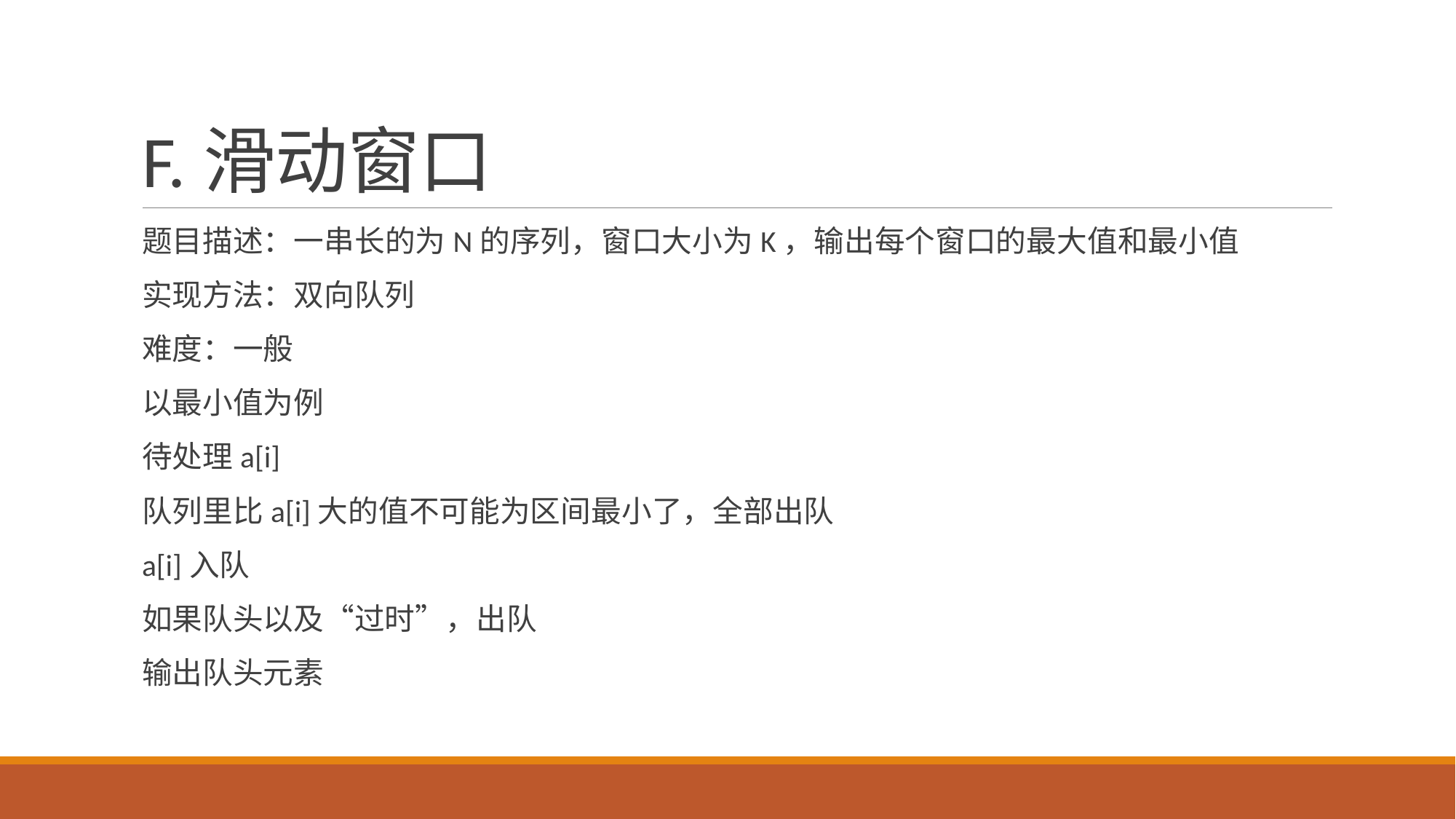

# F.滑动窗口
题目描述：一串长的为N的序列，窗口大小为K，输出每个窗口的最大值和最小值
实现方法：双向队列
难度：一般
以最小值为例
待处理a[i]
队列里比a[i]大的值不可能为区间最小了，全部出队
a[i]入队
如果队头以及“过时”，出队
输出队头元素